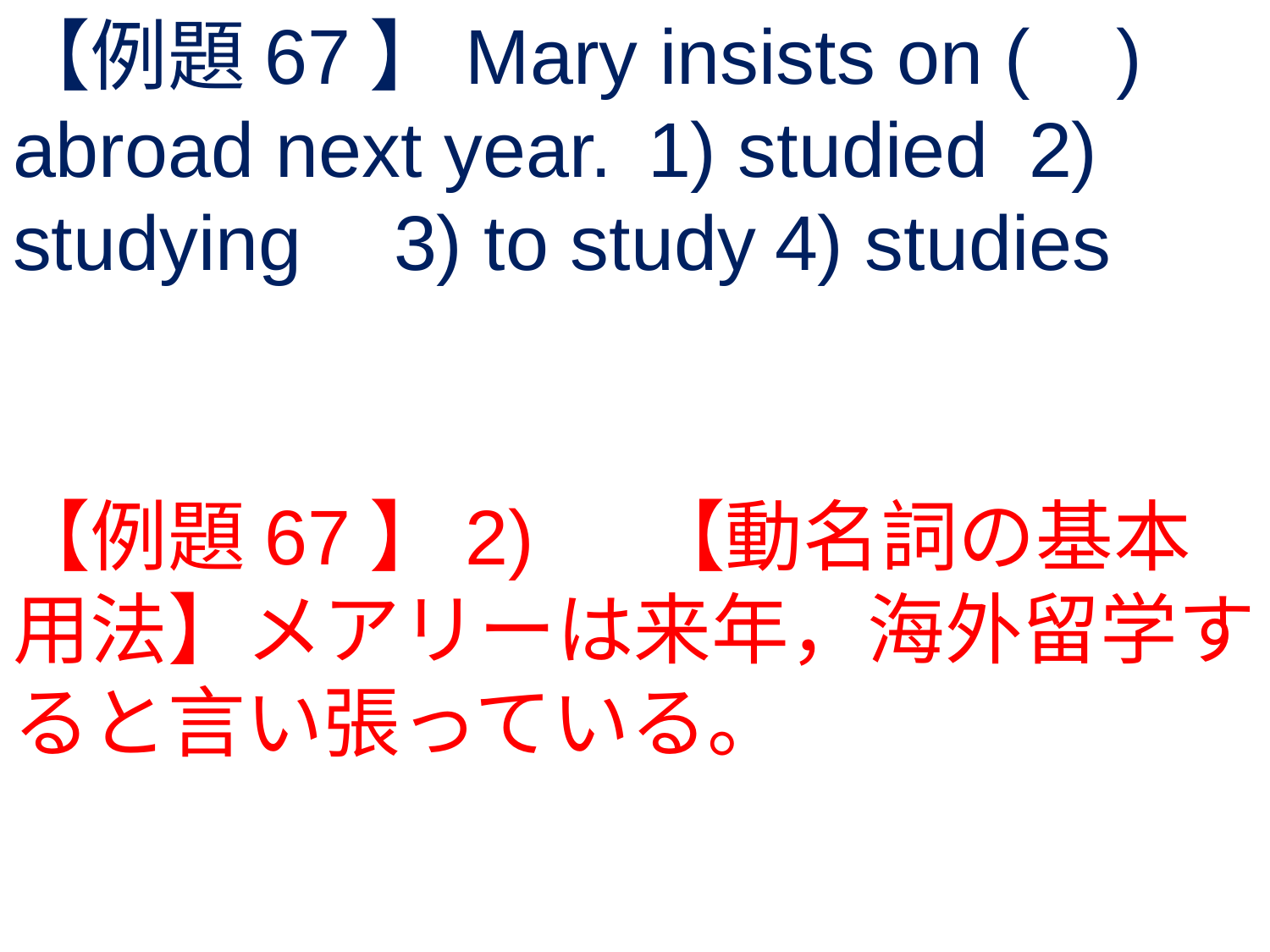

# 【例題67】Mary insists on (    ) abroad next year.	1) studied	2) studying	3) to study	4) studies
【例題67】2) 	【動名詞の基本用法】メアリーは来年，海外留学すると言い張っている。